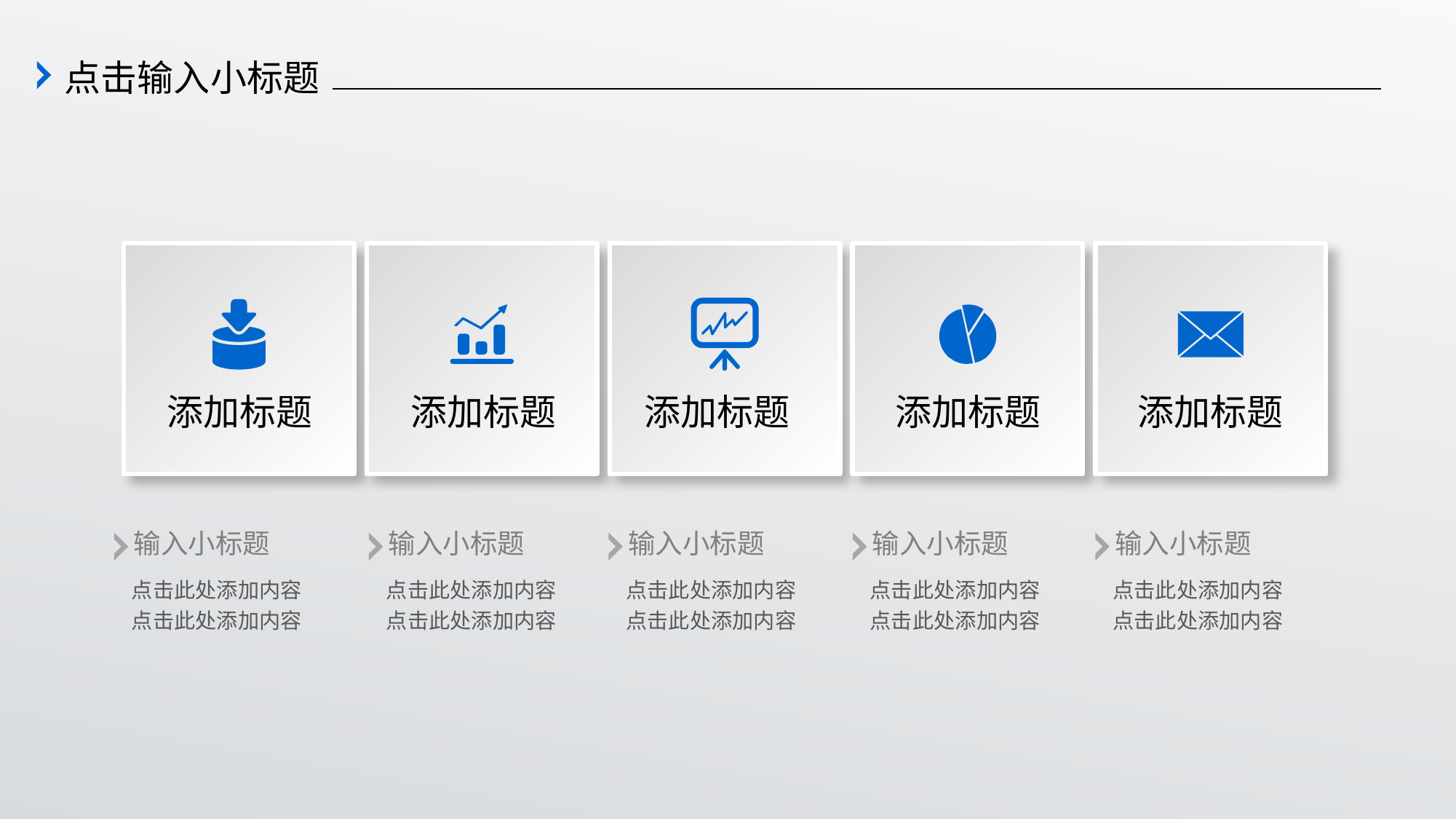

点击输入小标题

添加标题

添加标题

添加标题

添加标题

添加标题
输入小标题

点击此处添加内容
点击此处添加内容
输入小标题

点击此处添加内容
点击此处添加内容
输入小标题

点击此处添加内容
点击此处添加内容
输入小标题

点击此处添加内容
点击此处添加内容
输入小标题

点击此处添加内容
点击此处添加内容